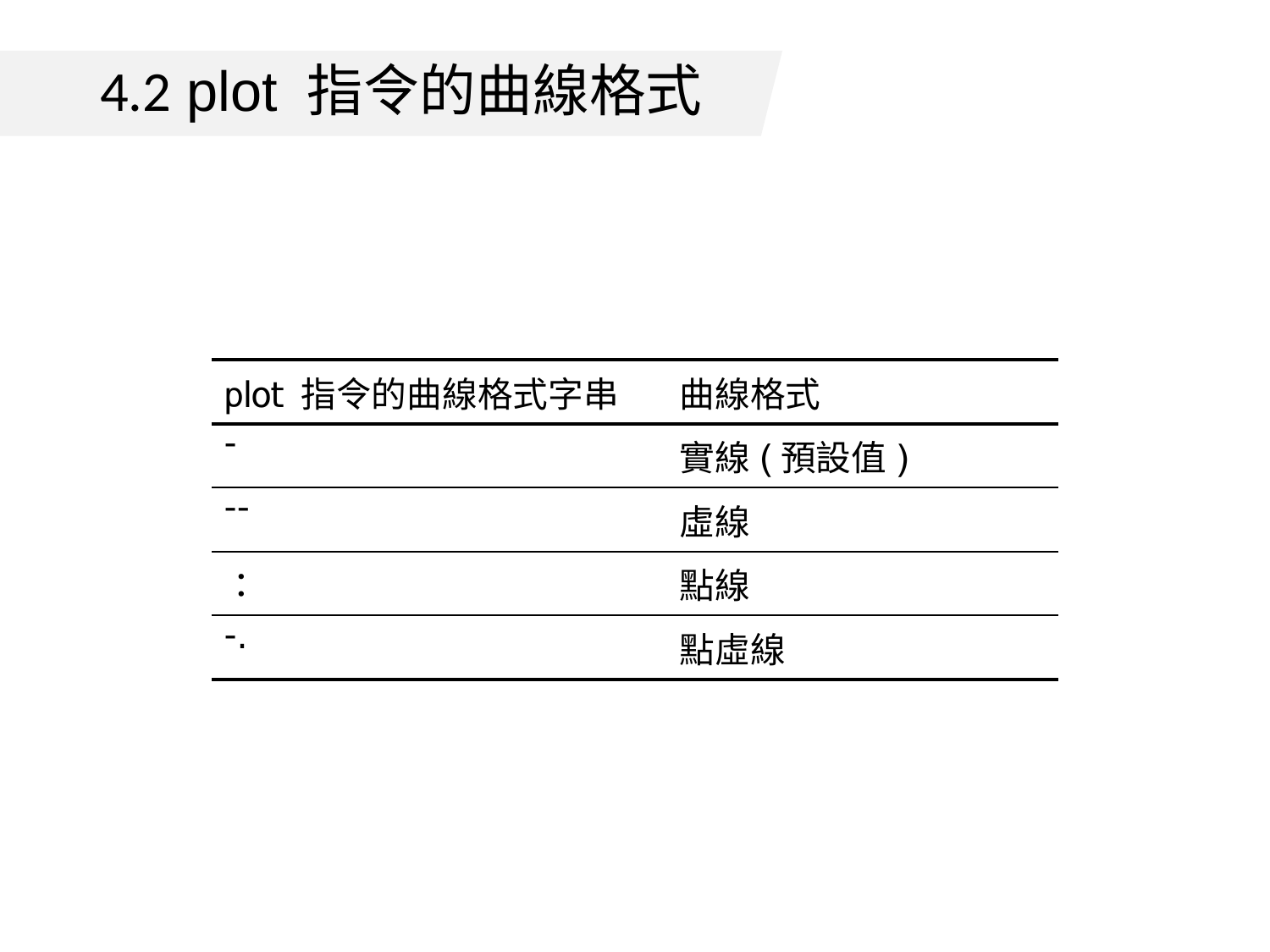

# 4.2 plot 指令的曲線格式
| plot 指令的曲線格式字串 | 曲線格式 |
| --- | --- |
| - | 實線(預設值) |
| -- | 虛線 |
| ： | 點線 |
| -. | 點虛線 |